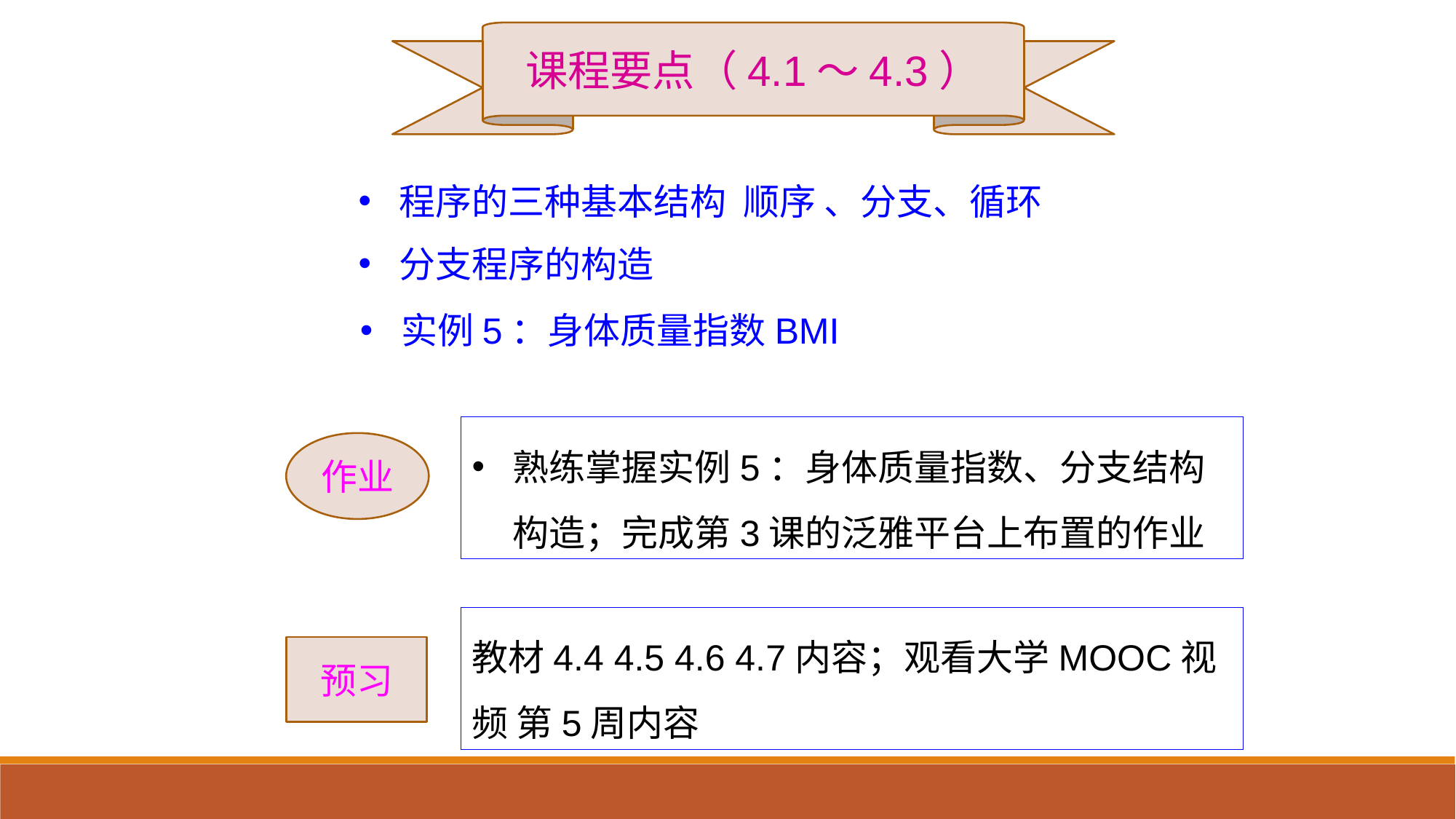

课程要点（4.1～4.3）
程序的三种基本结构  顺序 、分支、循环
分支程序的构造
实例5：身体质量指数BMI
熟练掌握实例5：身体质量指数、分支结构构造；完成第3课的泛雅平台上布置的作业
作业
教材4.4 4.5 4.6 4.7内容；观看大学MOOC视频 第5周内容
预习